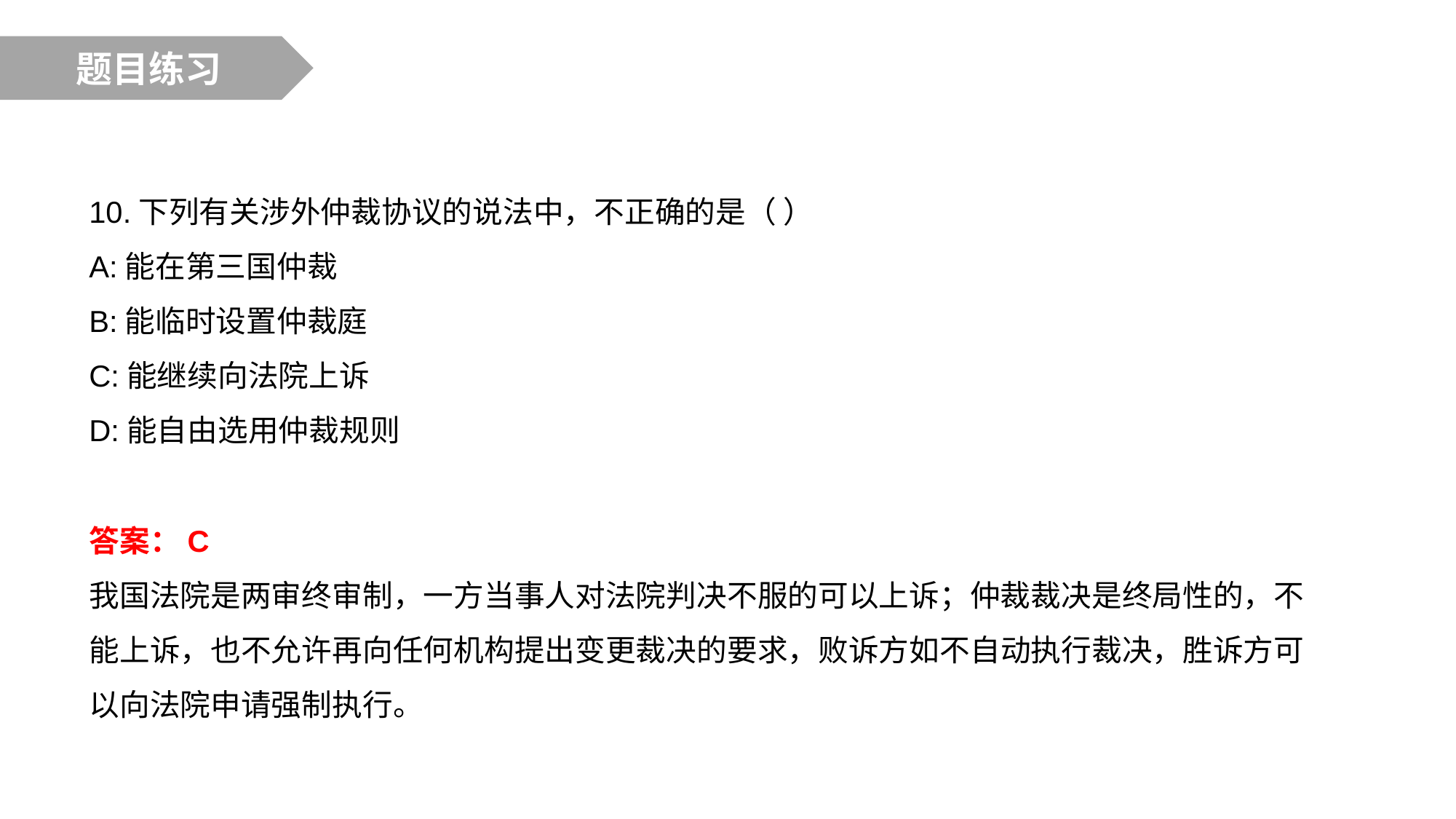

题目练习
10.下列有关涉外仲裁协议的说法中，不正确的是（ ）
A:能在第三国仲裁
B:能临时设置仲裁庭
C:能继续向法院上诉
D:能自由选用仲裁规则
答案：C
我国法院是两审终审制，一方当事人对法院判决不服的可以上诉；仲裁裁决是终局性的，不能上诉，也不允许再向任何机构提出变更裁决的要求，败诉方如不自动执行裁决，胜诉方可以向法院申请强制执行。